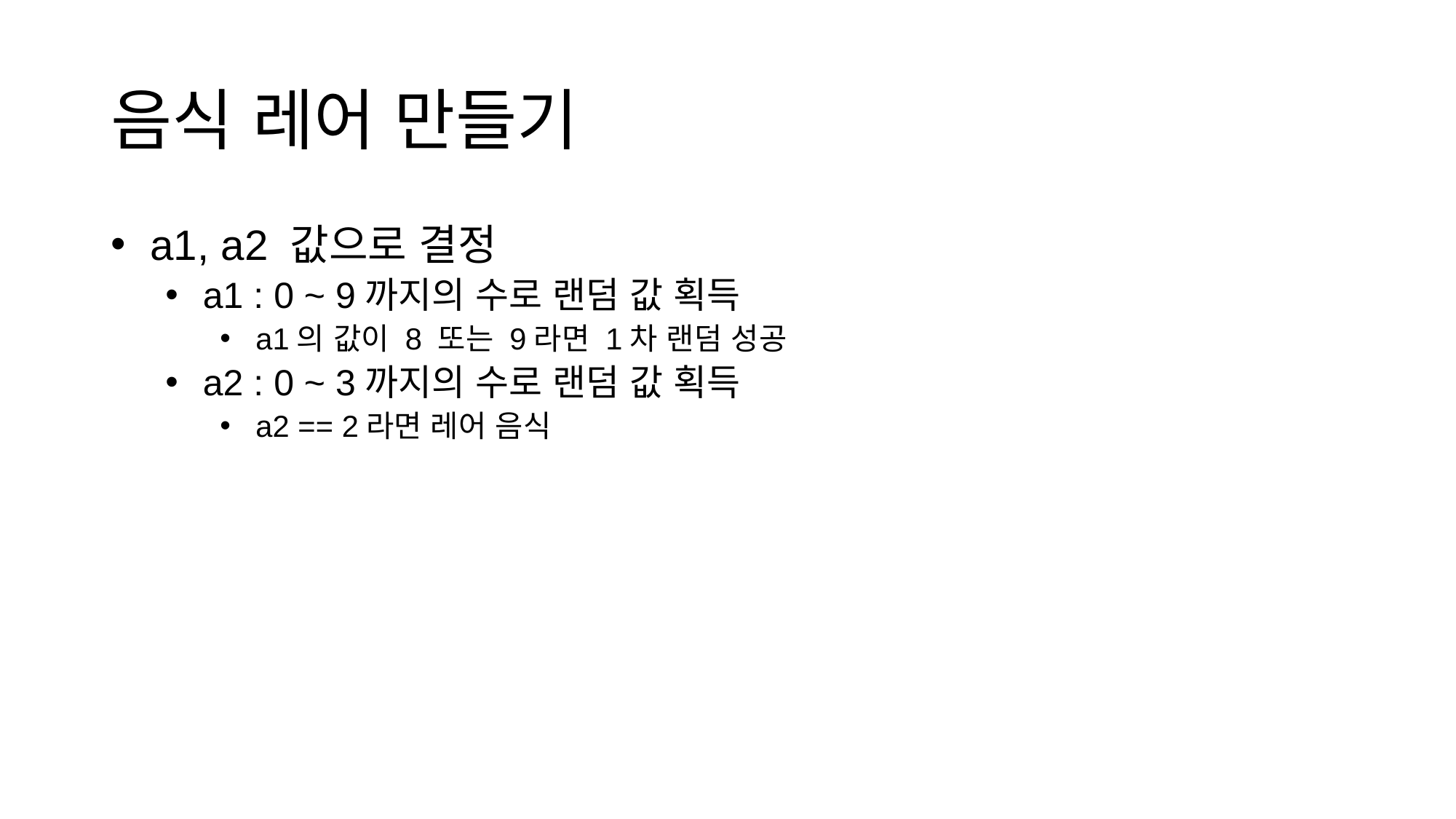

# 음식 레어 만들기
 a1, a2 값으로 결정
 a1 : 0 ~ 9까지의 수로 랜덤 값 획득
 a1의 값이 8 또는 9라면 1차 랜덤 성공
 a2 : 0 ~ 3까지의 수로 랜덤 값 획득
 a2 == 2라면 레어 음식